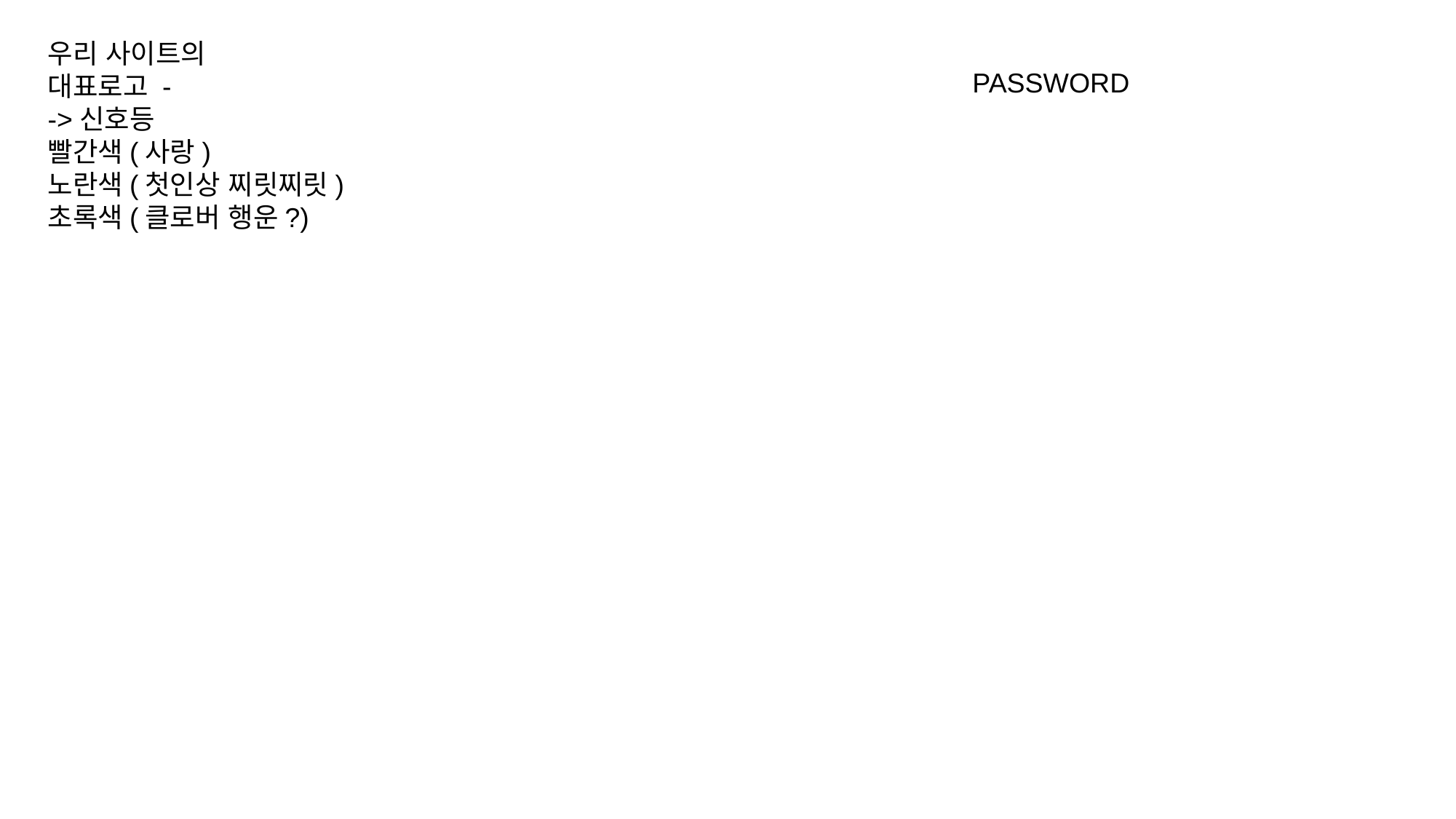

우리 사이트의
대표로고 -
->신호등
빨간색(사랑)
노란색(첫인상 찌릿찌릿)
초록색(클로버 행운?)
PASSWORD